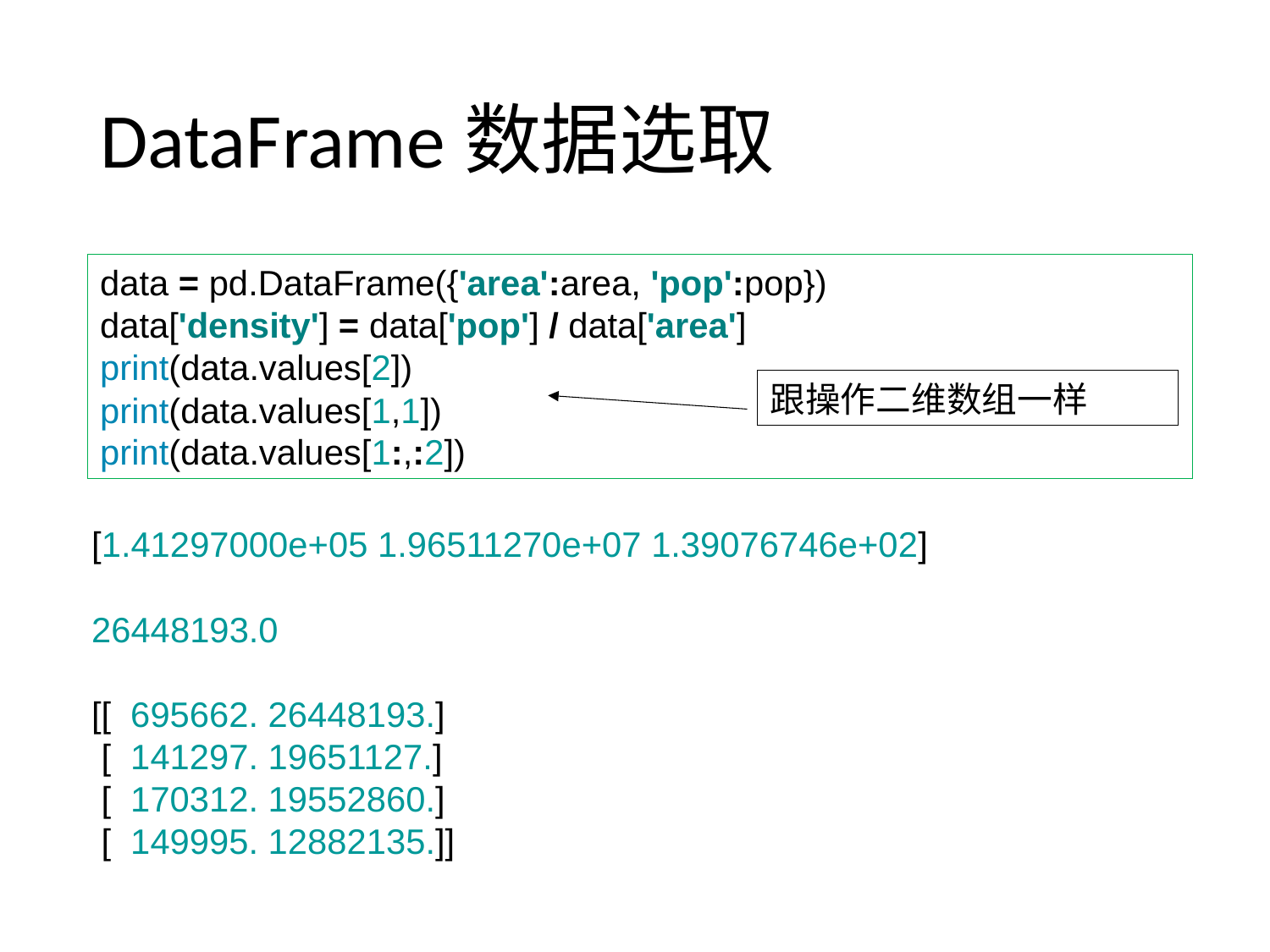

# DataFrame数据选取

data = pd.DataFrame({'area':area, 'pop':pop})
data['density'] = data['pop'] / data['area']
print(data.values[2])
print(data.values[1,1])
print(data.values[1:,:2])
跟操作二维数组一样
[1.41297000e+05 1.96511270e+07 1.39076746e+02]
26448193.0
[[  695662. 26448193.]
 [  141297. 19651127.]
 [  170312. 19552860.]
 [  149995. 12882135.]]

25